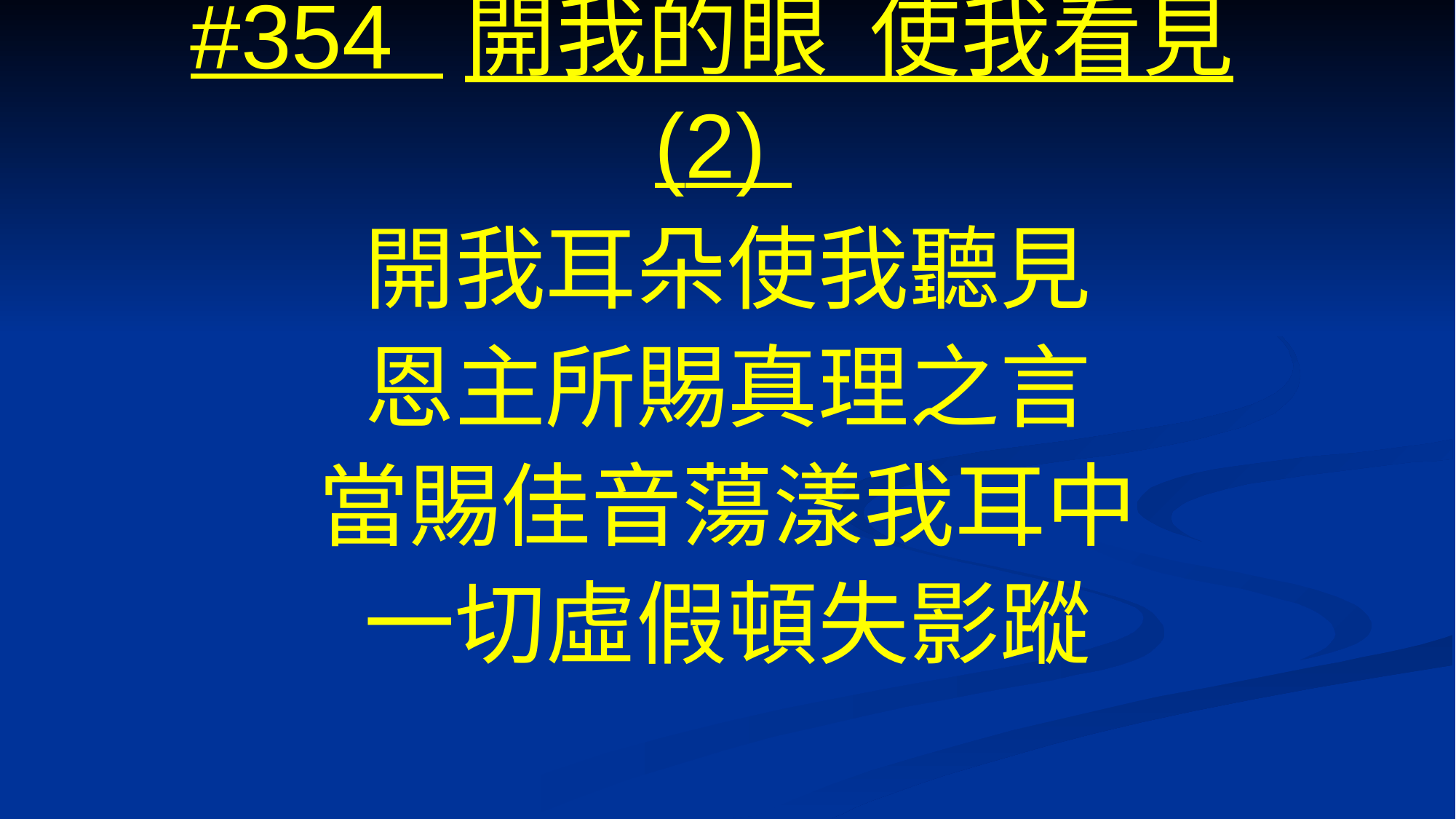

# #354  開我的眼  使我看見(2)
開我耳朵使我聽見
恩主所賜真理之言
當賜佳音蕩漾我耳中
一切虛假頓失影蹤